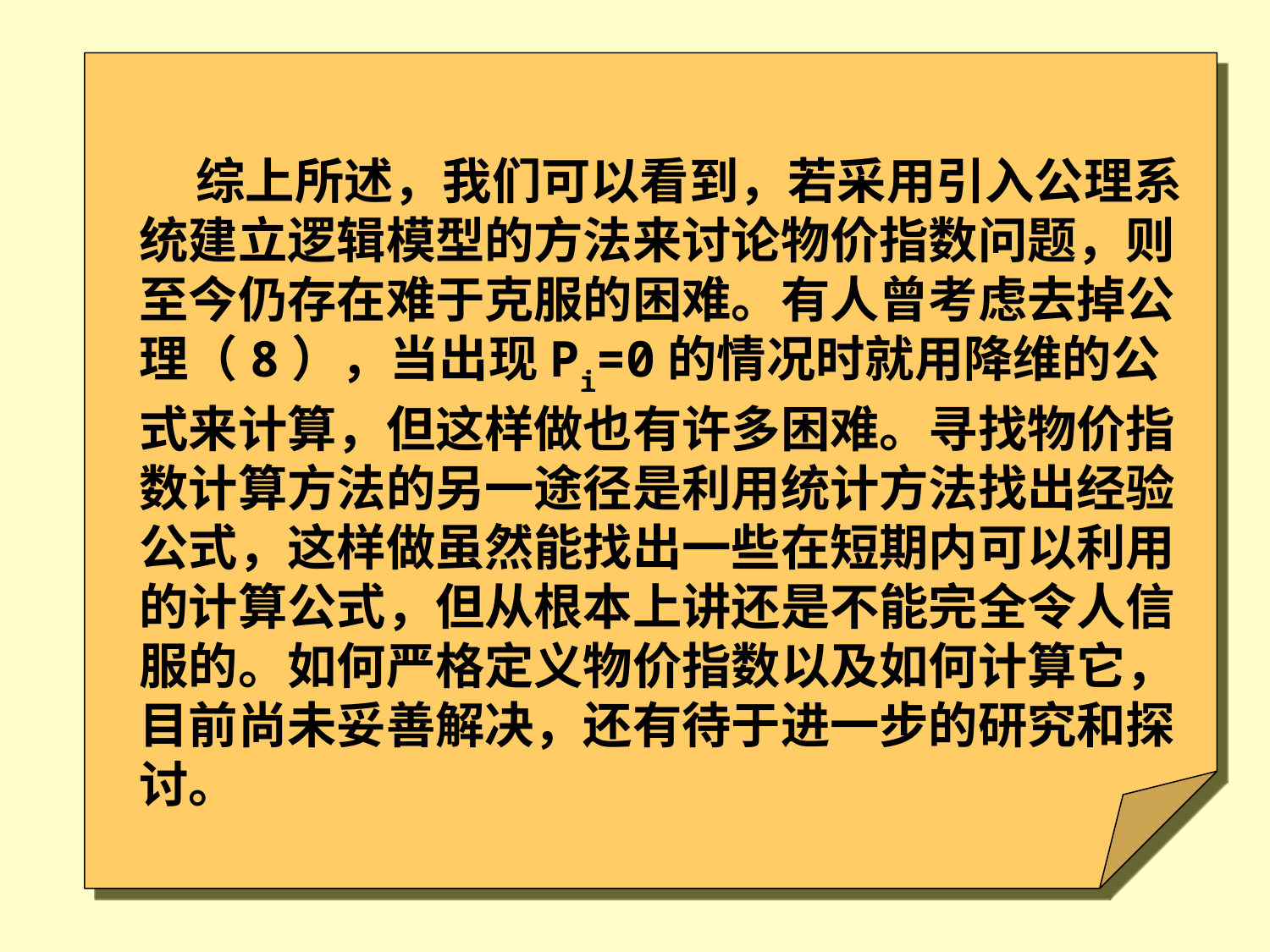

综上所述，我们可以看到，若采用引入公理系统建立逻辑模型的方法来讨论物价指数问题，则至今仍存在难于克服的困难。有人曾考虑去掉公理（8），当出现Pi=0的情况时就用降维的公式来计算，但这样做也有许多困难。寻找物价指数计算方法的另一途径是利用统计方法找出经验公式，这样做虽然能找出一些在短期内可以利用的计算公式，但从根本上讲还是不能完全令人信服的。如何严格定义物价指数以及如何计算它，目前尚未妥善解决，还有待于进一步的研究和探讨。